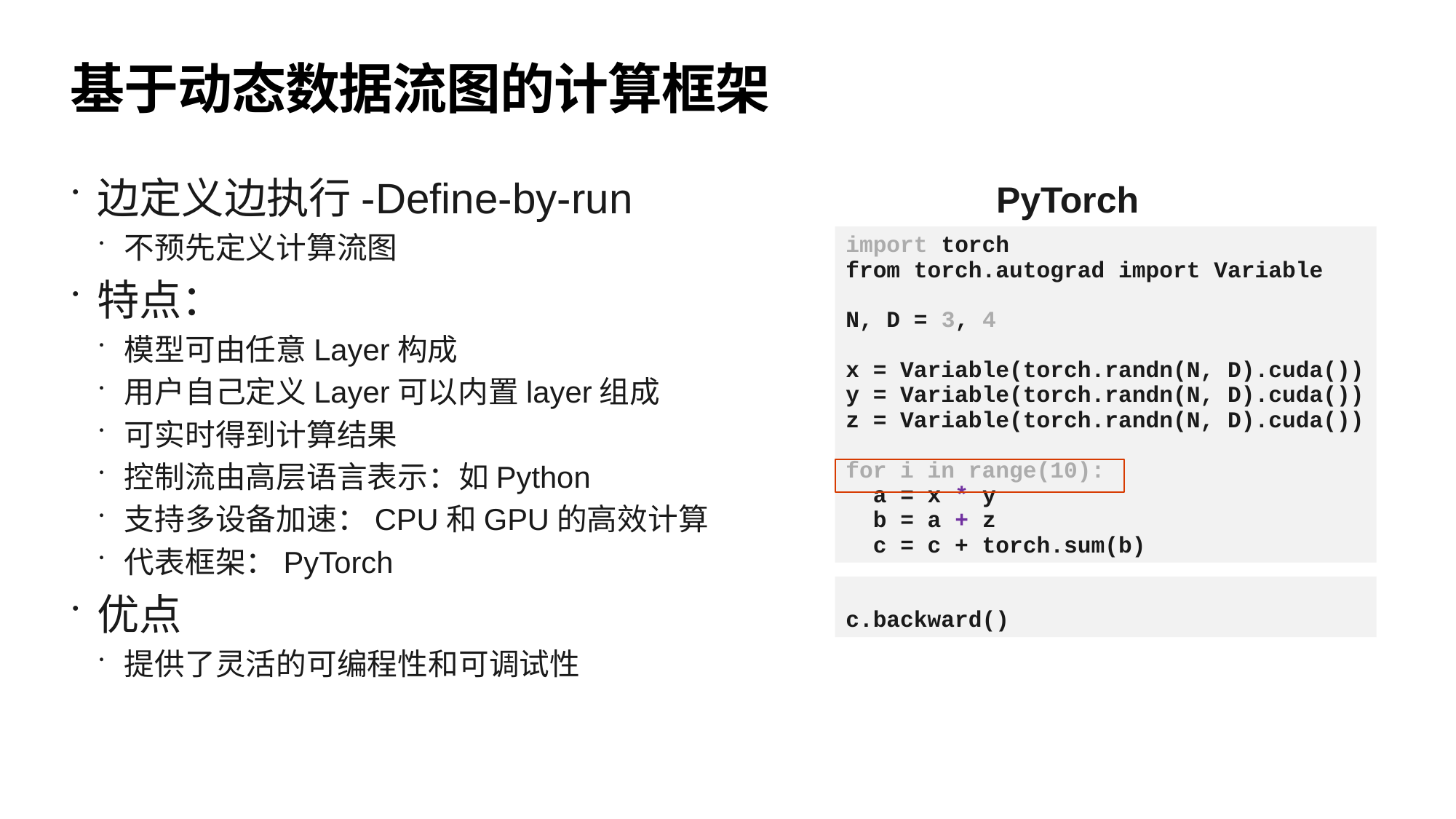

# 基于动态数据流图的计算框架
边定义边执行-Define-by-run
不预先定义计算流图
特点：
模型可由任意Layer构成
用户自己定义Layer可以内置layer组成
可实时得到计算结果
控制流由高层语言表示：如Python
支持多设备加速：CPU和GPU的高效计算
代表框架：PyTorch
优点
提供了灵活的可编程性和可调试性
PyTorch
import torch
from torch.autograd import Variable

N, D = 3, 4

x = Variable(torch.randn(N, D).cuda())
y = Variable(torch.randn(N, D).cuda())
z = Variable(torch.randn(N, D).cuda())

for i in range(10):
  a = x * y
  b = a + z
  c = c + torch.sum(b)

c.backward()